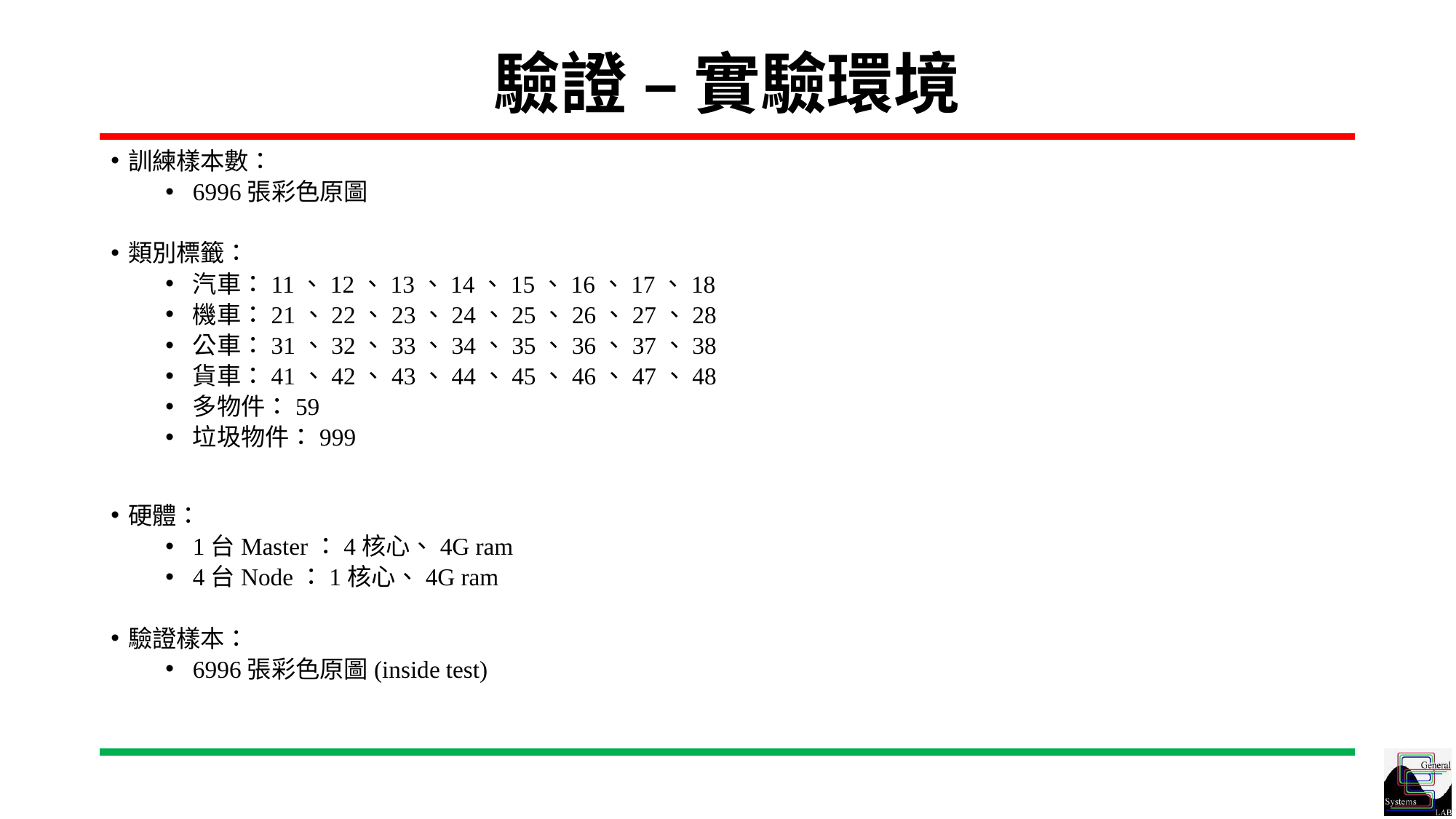

# 驗證 – 實驗環境
訓練樣本數：
6996張彩色原圖

類別標籤：
汽車：11、12、13、14、15、16、17、18
機車：21、22、23、24、25、26、27、28
公車：31、32、33、34、35、36、37、38
貨車：41、42、43、44、45、46、47、48
多物件：59
垃圾物件：999

硬體：
1台Master：4核心、4G ram
4台Node：1核心、4G ram

驗證樣本：
6996張彩色原圖(inside test)